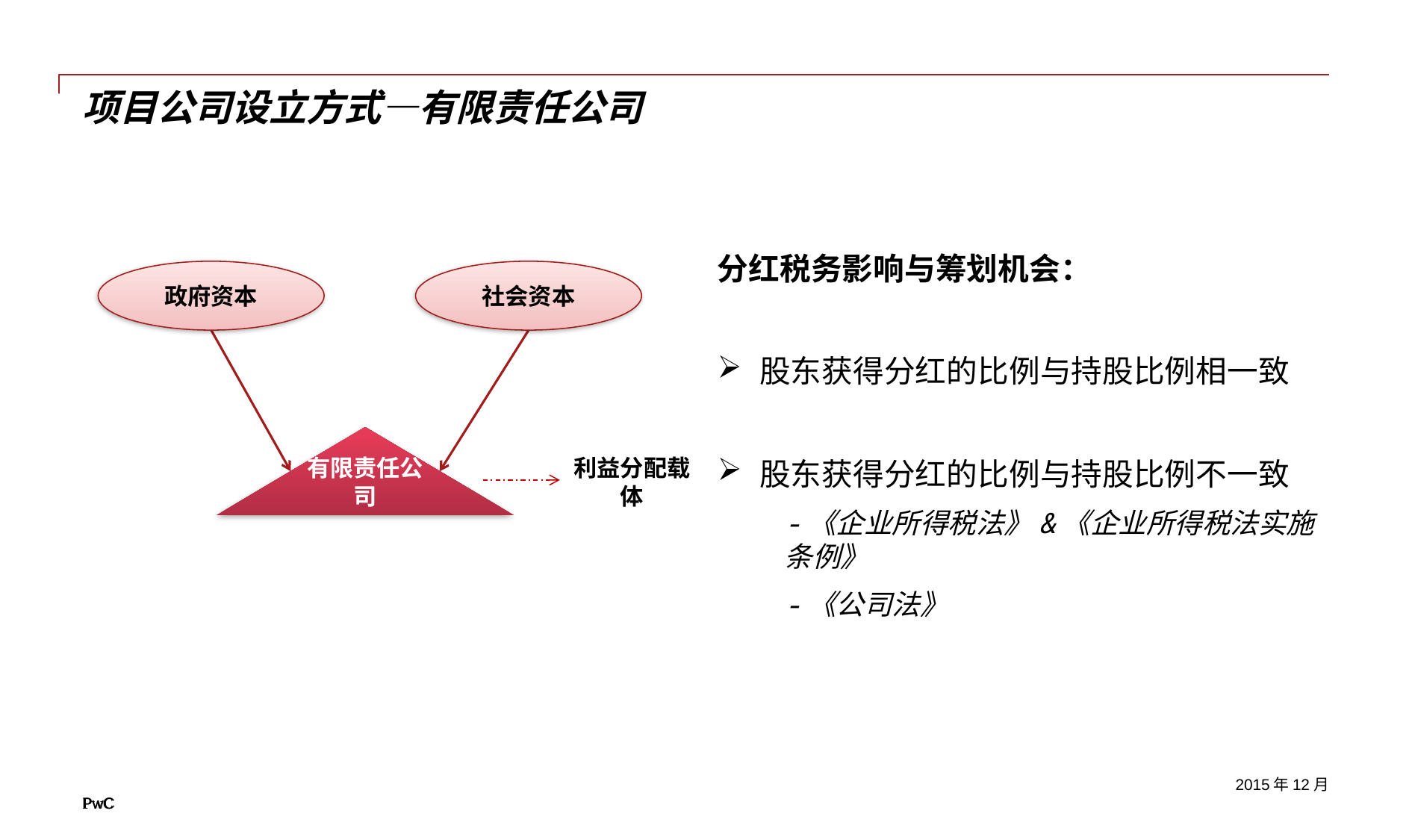

# 项目公司设立方式—有限责任公司
分红税务影响与筹划机会：

股东获得分红的比例与持股比例相一致

股东获得分红的比例与持股比例不一致
-《企业所得税法》&《企业所得税法实施条例》
-《公司法》

政府资本
社会资本
有限责任公司
利益分配载体
2015年12月